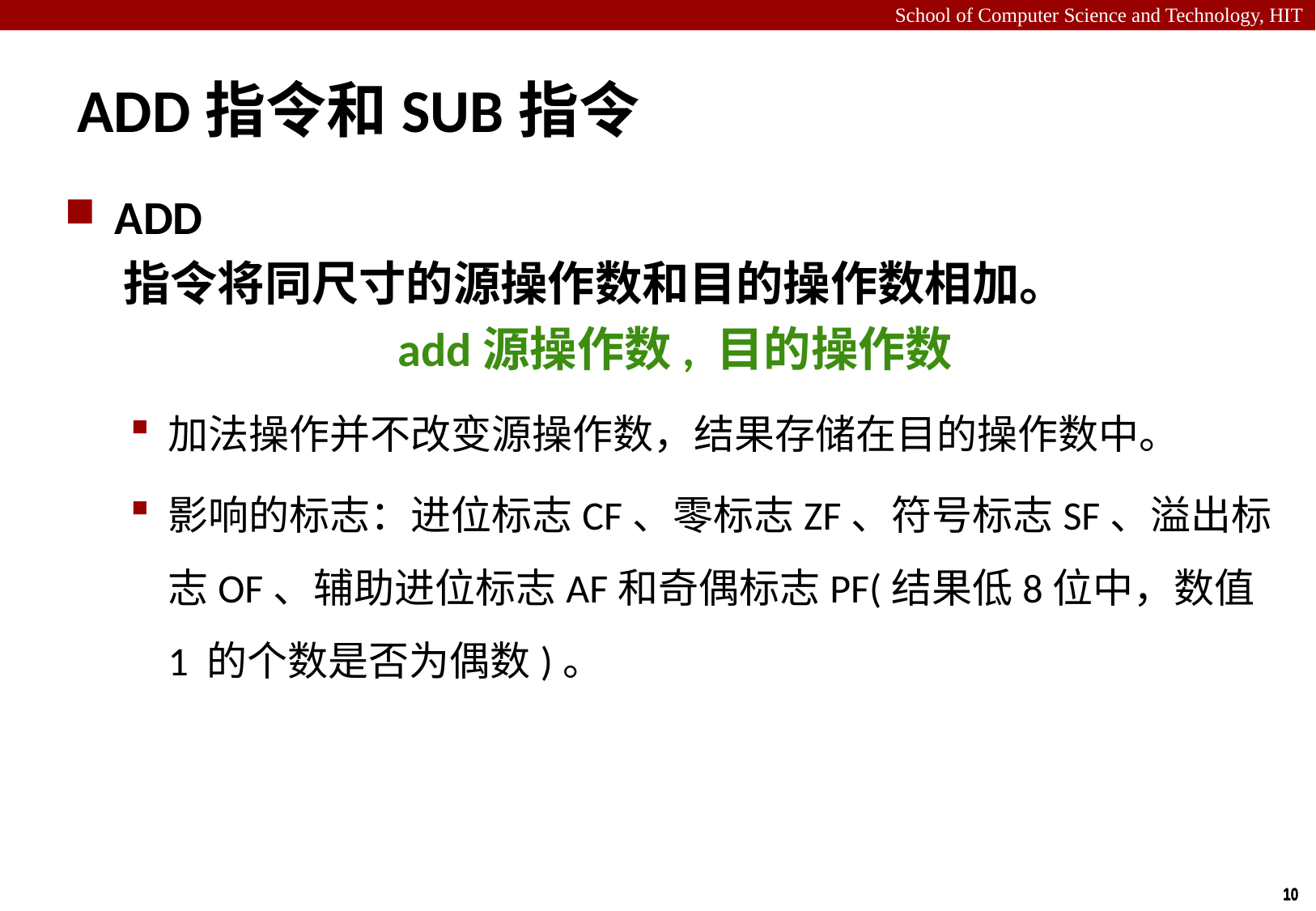

# ADD指令和SUB指令
ADD
    指令将同尺寸的源操作数和目的操作数相加。
add源操作数, 目的操作数
加法操作并不改变源操作数，结果存储在目的操作数中。
影响的标志：进位标志CF、零标志ZF、符号标志SF、溢出标志OF、辅助进位标志AF和奇偶标志PF(结果低8位中，数值1 的个数是否为偶数)。